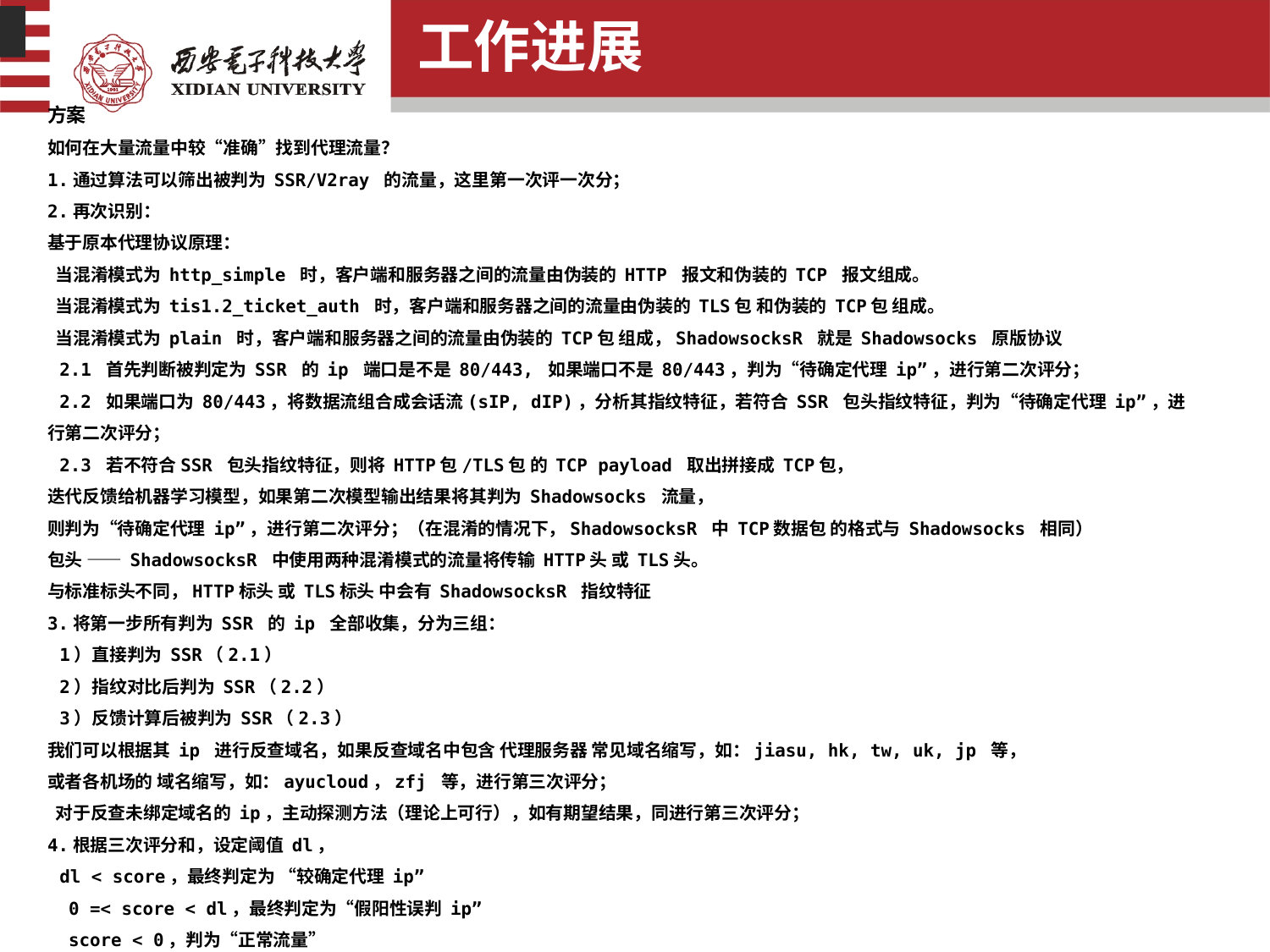

工作进展

方案
如何在大量流量中较“准确”找到代理流量？
1.通过算法可以筛出被判为 SSR/V2ray 的流量，这里第一次评一次分；
2.再次识别：
基于原本代理协议原理：
  当混淆模式为 http_simple 时，客户端和服务器之间的流量由伪装的 HTTP 报文和伪装的 TCP 报文组成。
  当混淆模式为 tis1.2_ticket_auth 时，客户端和服务器之间的流量由伪装的 TLS包 和伪装的 TCP包 组成。
  当混淆模式为 plain 时，客户端和服务器之间的流量由伪装的 TCP包 组成，ShadowsocksR 就是 Shadowsocks 原版协议
  2.1 首先判断被判定为 SSR 的 ip 端口是不是 80/443, 如果端口不是 80/443，判为“待确定代理 ip”，进行第二次评分；
  2.2 如果端口为 80/443，将数据流组合成会话流(sIP, dIP)，分析其指纹特征，若符合 SSR 包头指纹特征，判为“待确定代理 ip”，进行第二次评分；
  2.3 若不符合SSR 包头指纹特征，则将 HTTP包/TLS包 的 TCP payload 取出拼接成 TCP包，
迭代反馈给机器学习模型，如果第二次模型输出结果将其判为 Shadowsocks 流量，
则判为“待确定代理 ip”，进行第二次评分；（在混淆的情况下，ShadowsocksR 中 TCP数据包 的格式与 Shadowsocks 相同）
包头 —— ShadowsocksR 中使用两种混淆模式的流量将传输 HTTP头 或 TLS头。
与标准标头不同，HTTP标头 或 TLS标头 中会有 ShadowsocksR 指纹特征
3.将第一步所有判为 SSR 的 ip 全部收集，分为三组：
  1）直接判为 SSR（2.1）
  2）指纹对比后判为 SSR（2.2）
  3）反馈计算后被判为 SSR（2.3）
我们可以根据其 ip 进行反查域名，如果反查域名中包含 代理服务器 常见域名缩写，如：jiasu, hk, tw, uk, jp 等，
或者各机场的 域名缩写，如：ayucloud，zfj 等，进行第三次评分；
  对于反查未绑定域名的 ip，主动探测方法（理论上可行），如有期望结果，同进行第三次评分；
4.根据三次评分和，设定阈值 dl，
  dl < score，最终判定为 “较确定代理 ip”
  0 =< score < dl，最终判定为“假阳性误判 ip”
  score < 0，判为“正常流量”